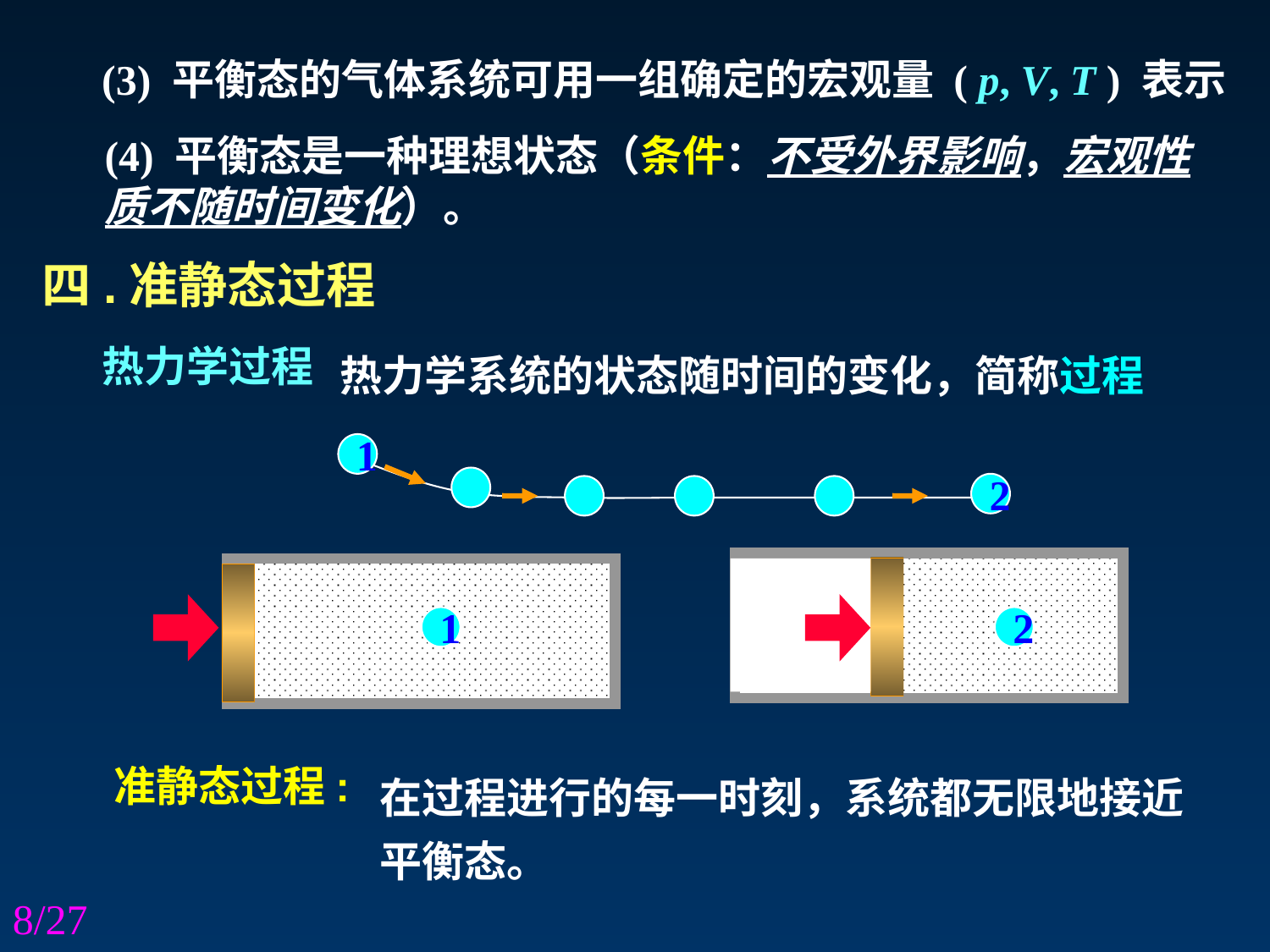

(3) 平衡态的气体系统可用一组确定的宏观量 ( p, V, T ) 表示
(4) 平衡态是一种理想状态（条件：不受外界影响，宏观性质不随时间变化）。
四.准静态过程
热力学系统的状态随时间的变化，简称过程
热力学过程
1

2

2

1

在过程进行的每一时刻，系统都无限地接近平衡态。
准静态过程:
8/27